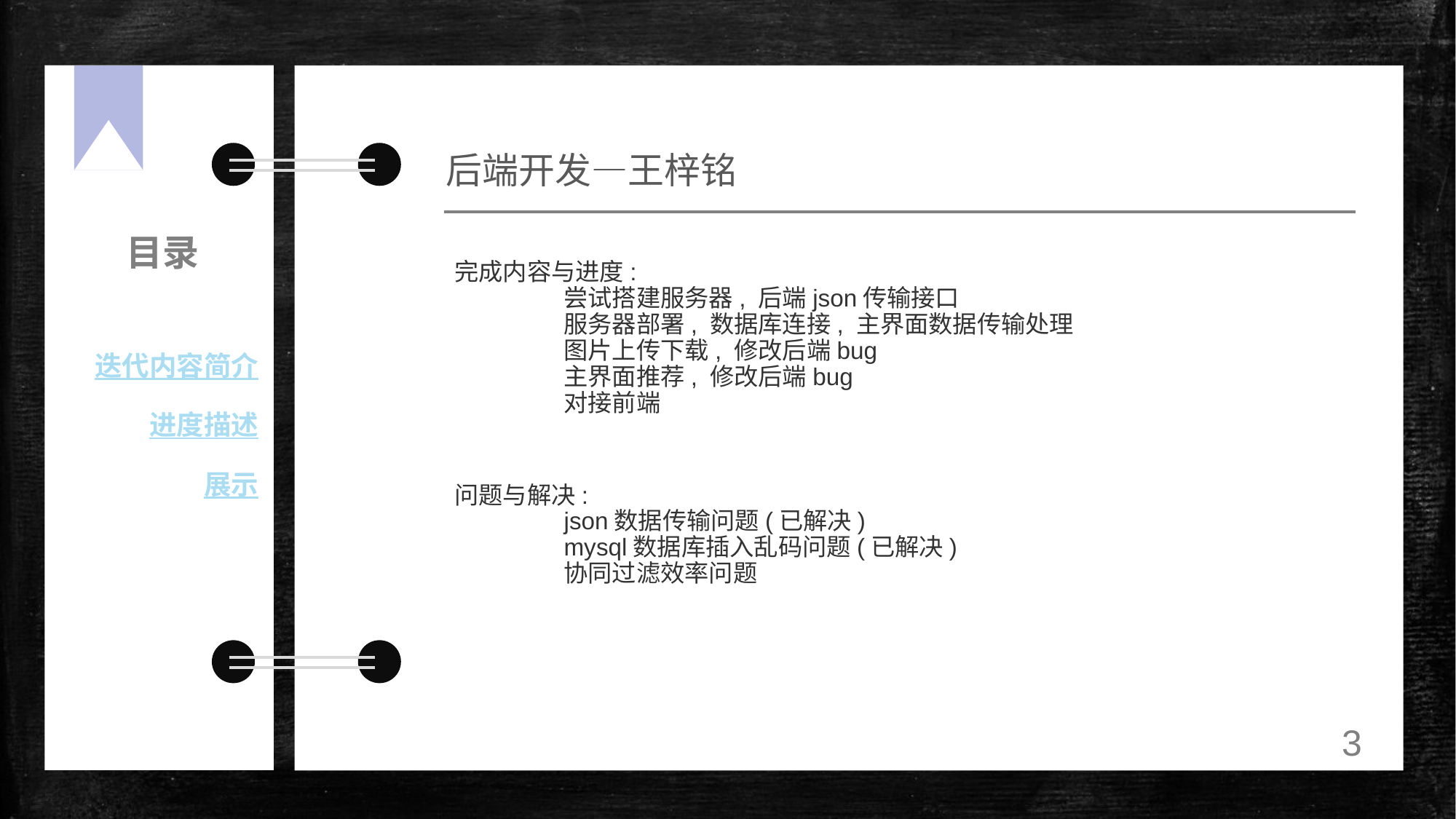

后端开发—王梓铭
目录
完成内容与进度:
	尝试搭建服务器, 后端json传输接口
	服务器部署, 数据库连接, 主界面数据传输处理
	图片上传下载, 修改后端bug
	主界面推荐, 修改后端bug
	对接前端
迭代内容简介
进度描述
展示
问题与解决:
	json数据传输问题(已解决)
	mysql数据库插入乱码问题(已解决)
	协同过滤效率问题

3